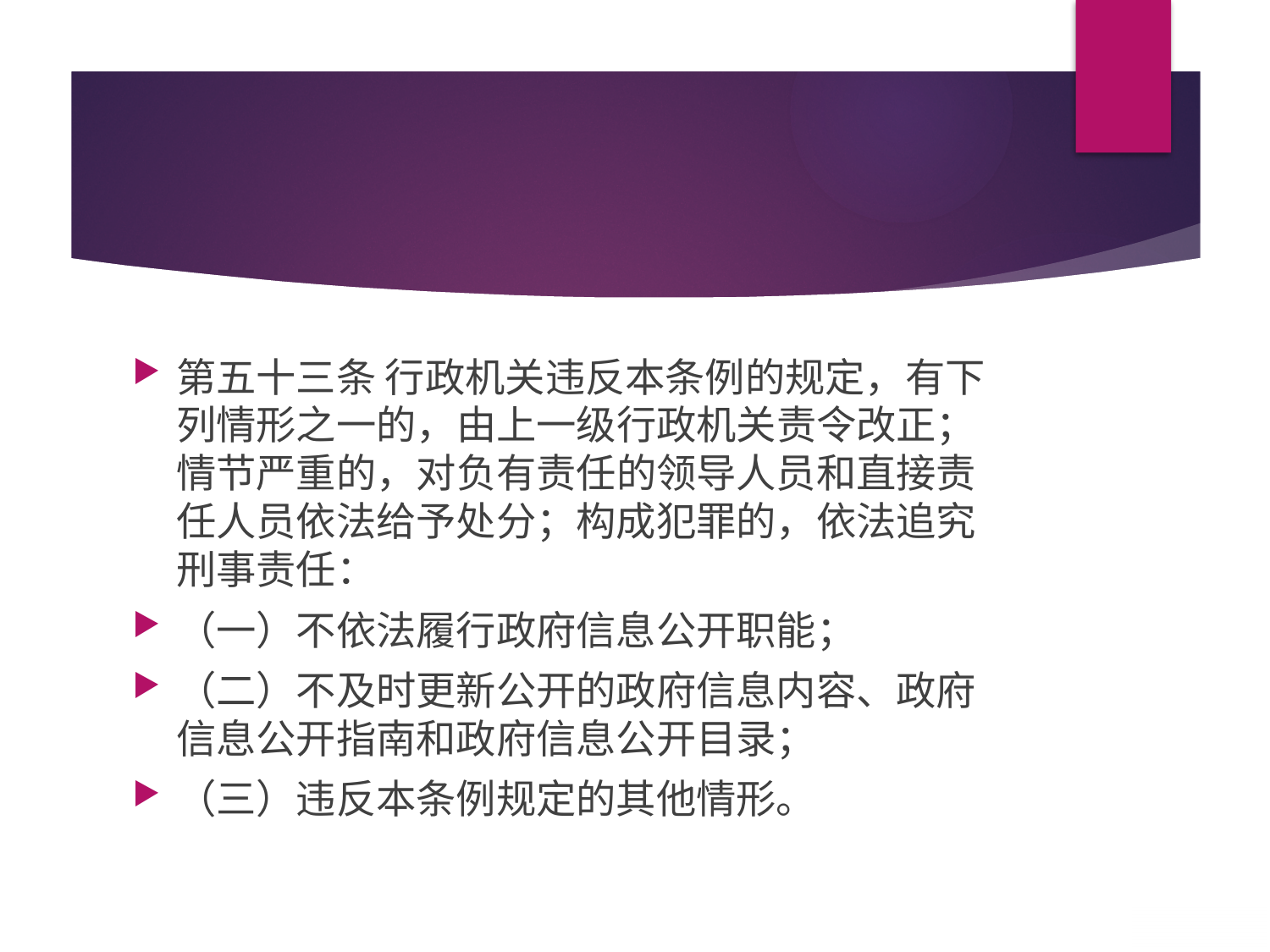

#
第五十三条 行政机关违反本条例的规定，有下列情形之一的，由上一级行政机关责令改正；情节严重的，对负有责任的领导人员和直接责任人员依法给予处分；构成犯罪的，依法追究刑事责任：
（一）不依法履行政府信息公开职能；
（二）不及时更新公开的政府信息内容、政府信息公开指南和政府信息公开目录；
（三）违反本条例规定的其他情形。